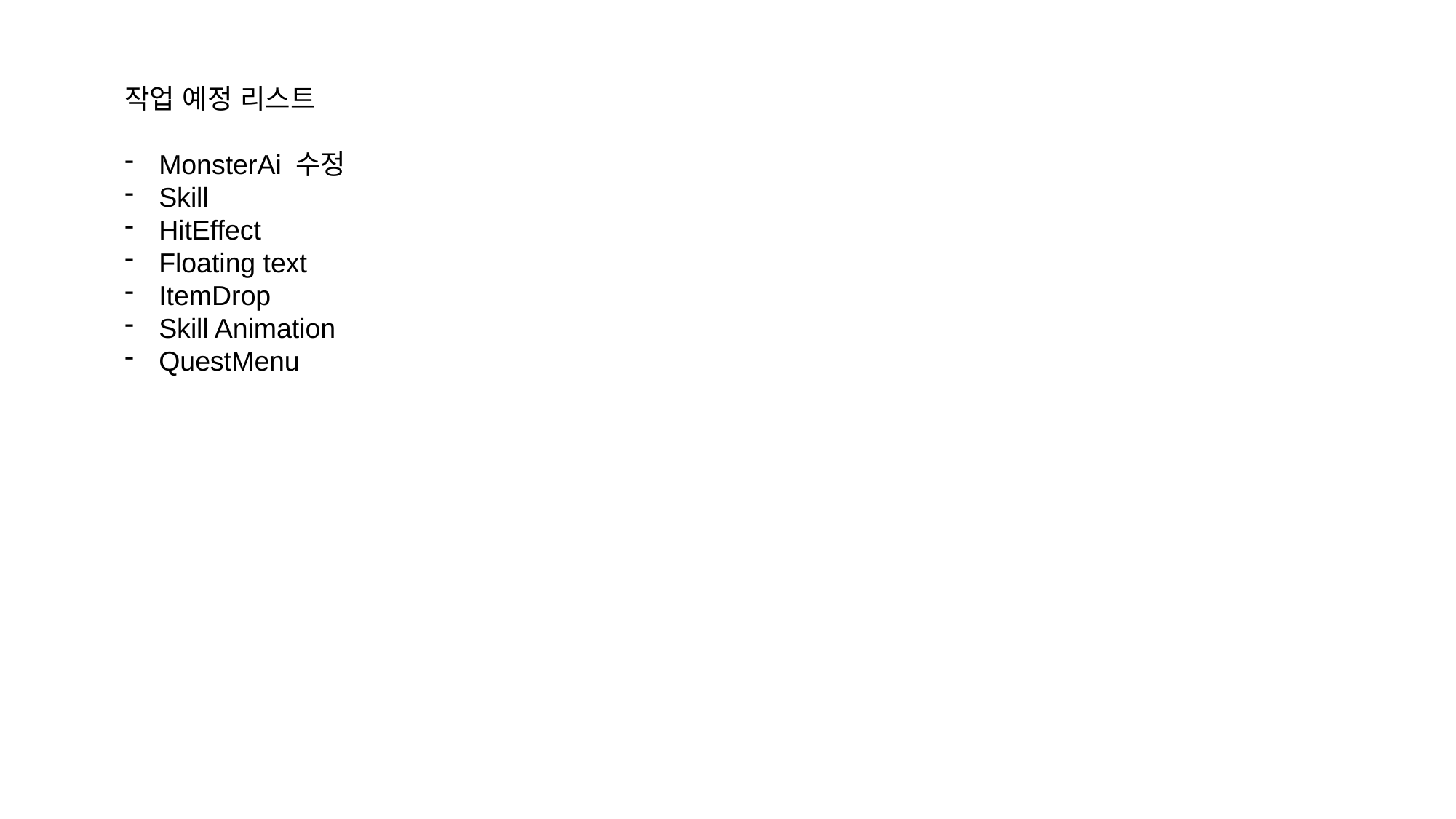

작업 예정 리스트

MonsterAi 수정
Skill
HitEffect
Floating text
ItemDrop
Skill Animation
QuestMenu